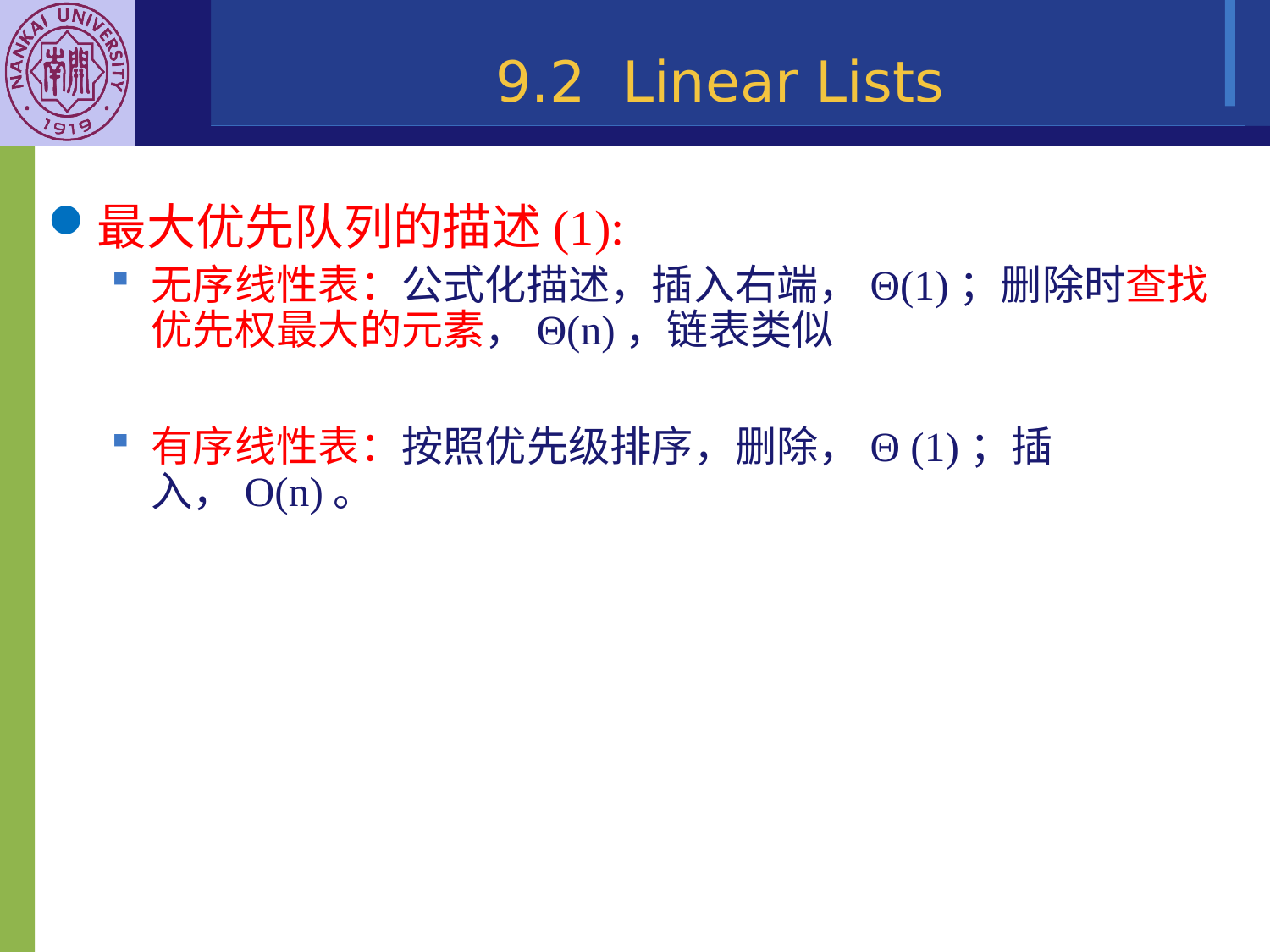

9.2	Linear Lists
最大优先队列的描述(1):
无序线性表：公式化描述，插入右端，Θ(1)；删除时查找优先权最大的元素，Θ(n)，链表类似

有序线性表：按照优先级排序，删除，Θ (1)；插入，O(n)。
7